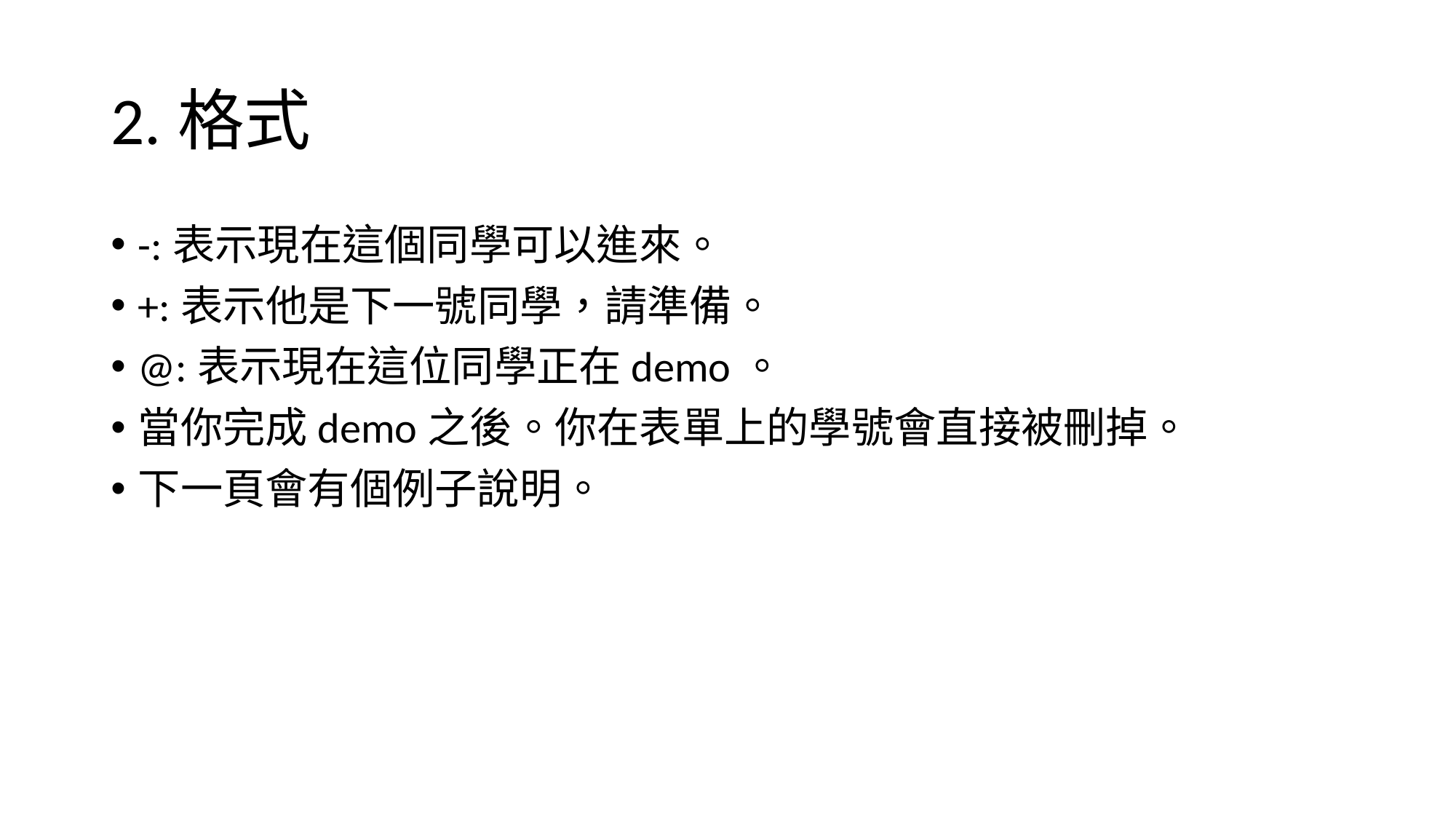

# 2.格式
-:表示現在這個同學可以進來。
+:表示他是下一號同學，請準備。
@:表示現在這位同學正在demo。
當你完成demo之後。你在表單上的學號會直接被刪掉。
下一頁會有個例子說明。